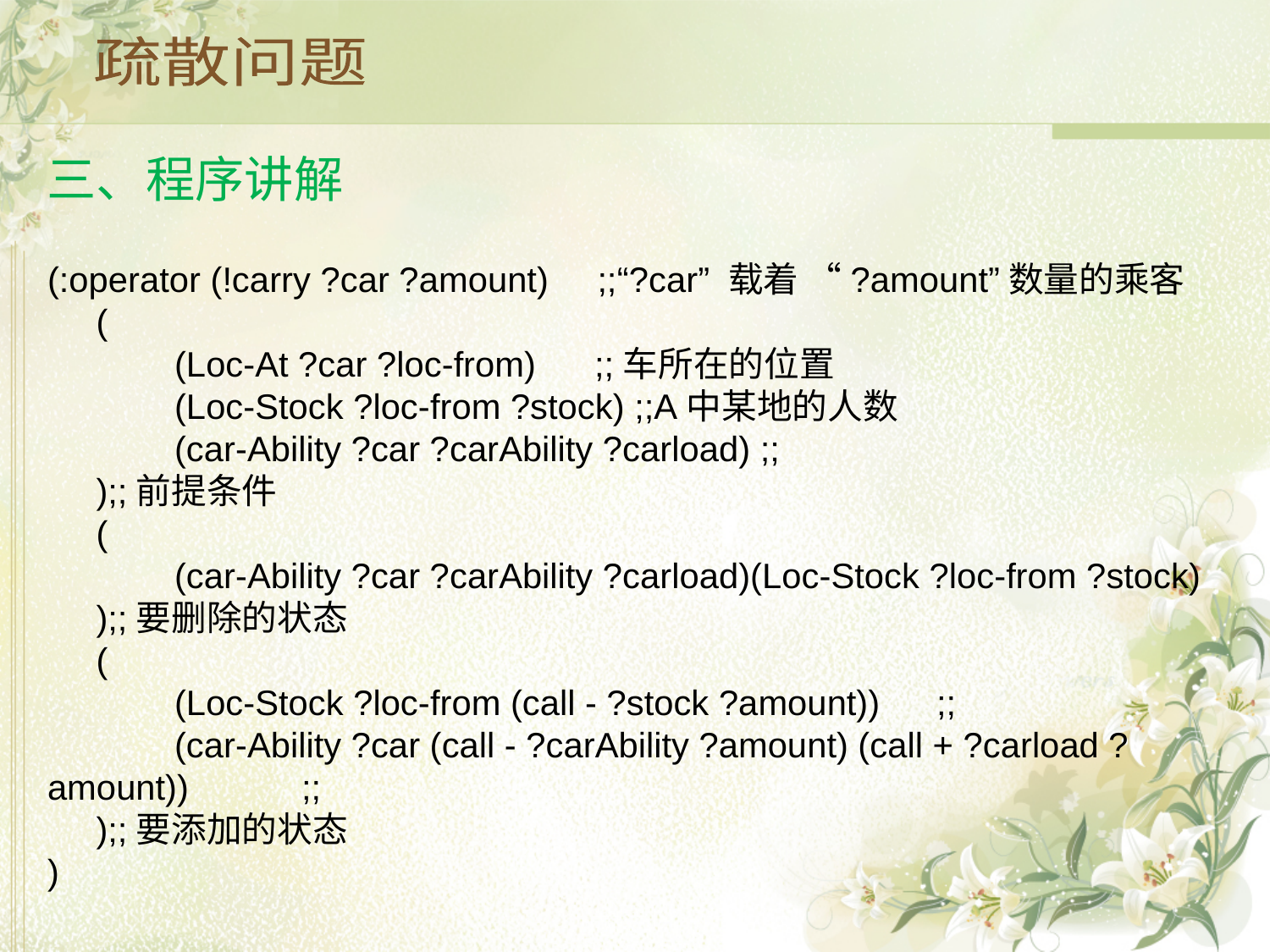

疏散问题
三、程序讲解
(:operator (!carry ?car ?amount)     ;;“?car” 载着 “?amount”数量的乘客
     (
     	(Loc-At ?car ?loc-from)      ;;车所在的位置
      	(Loc-Stock ?loc-from ?stock) ;;A中某地的人数
	(car-Ability ?car ?carAbility ?carload) ;;
     );;前提条件
     (
     	(car-Ability ?car ?carAbility ?carload)(Loc-Stock ?loc-from ?stock)
     );;要删除的状态
     (
     	(Loc-Stock ?loc-from (call - ?stock ?amount))	;;
     	(car-Ability ?car (call - ?carAbility ?amount) (call + ?carload ?amount))	;;
     );;要添加的状态
)